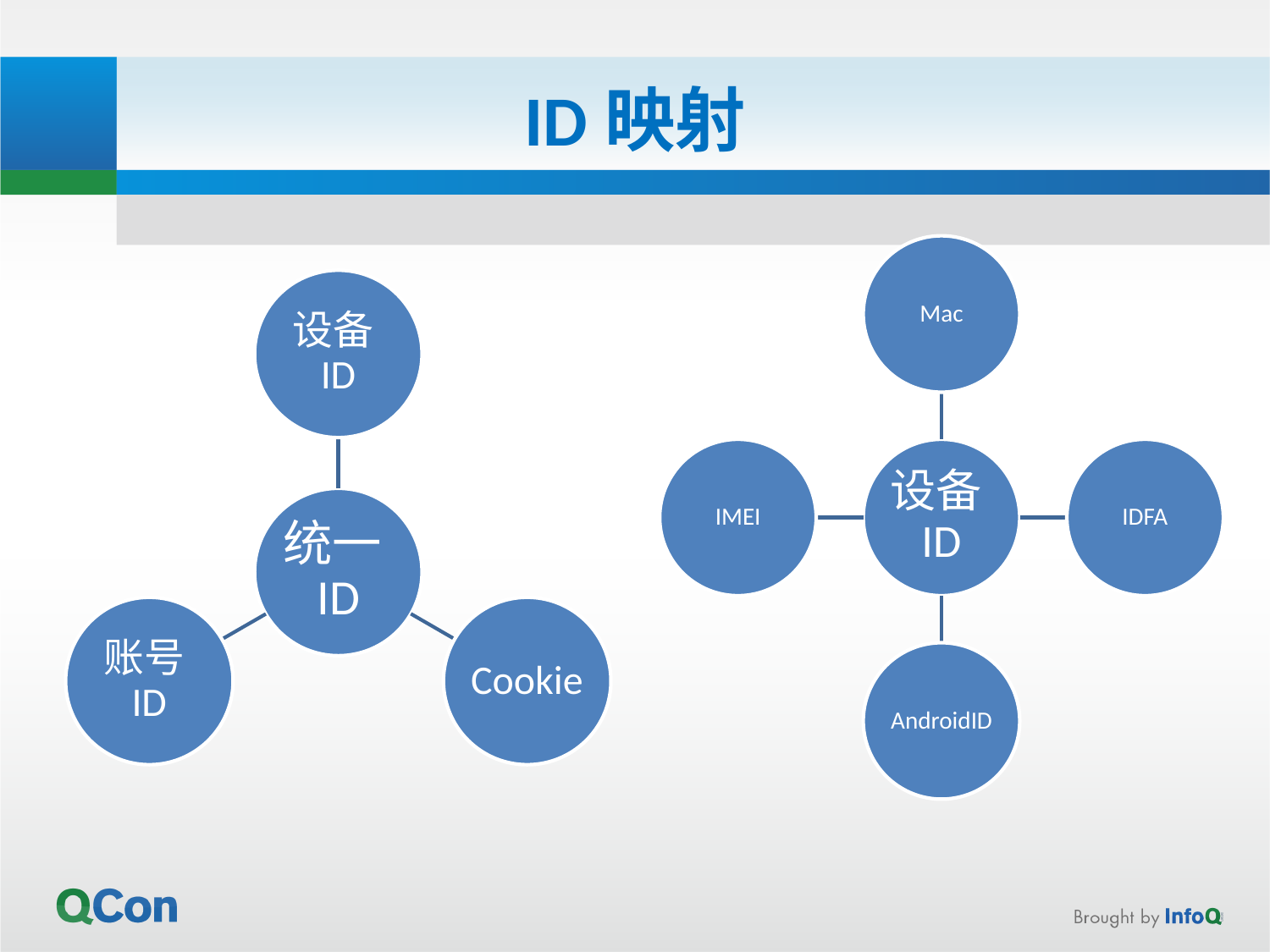

# ID映射
统一ID

设备ID

Cookie

账号ID
设备ID

Mac

IDFA

AndroidID

IMEI